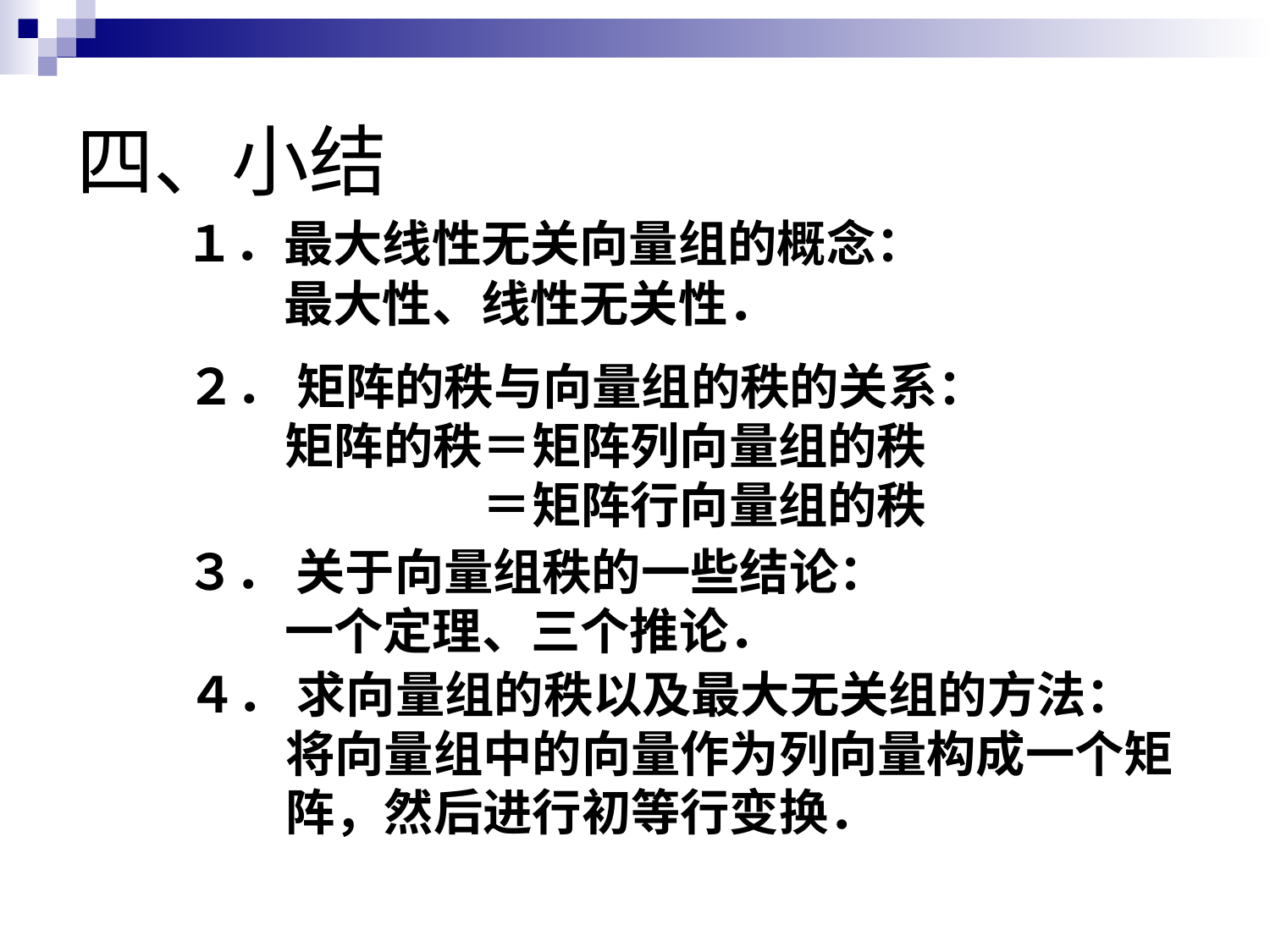

# 四、小结
１．最大线性无关向量组的概念：
　　最大性、线性无关性．
２． 矩阵的秩与向量组的秩的关系：
　　矩阵的秩＝矩阵列向量组的秩
　　　　　　＝矩阵行向量组的秩
３． 关于向量组秩的一些结论：
　　一个定理、三个推论．
４． 求向量组的秩以及最大无关组的方法：
　　将向量组中的向量作为列向量构成一个矩
　　阵，然后进行初等行变换．